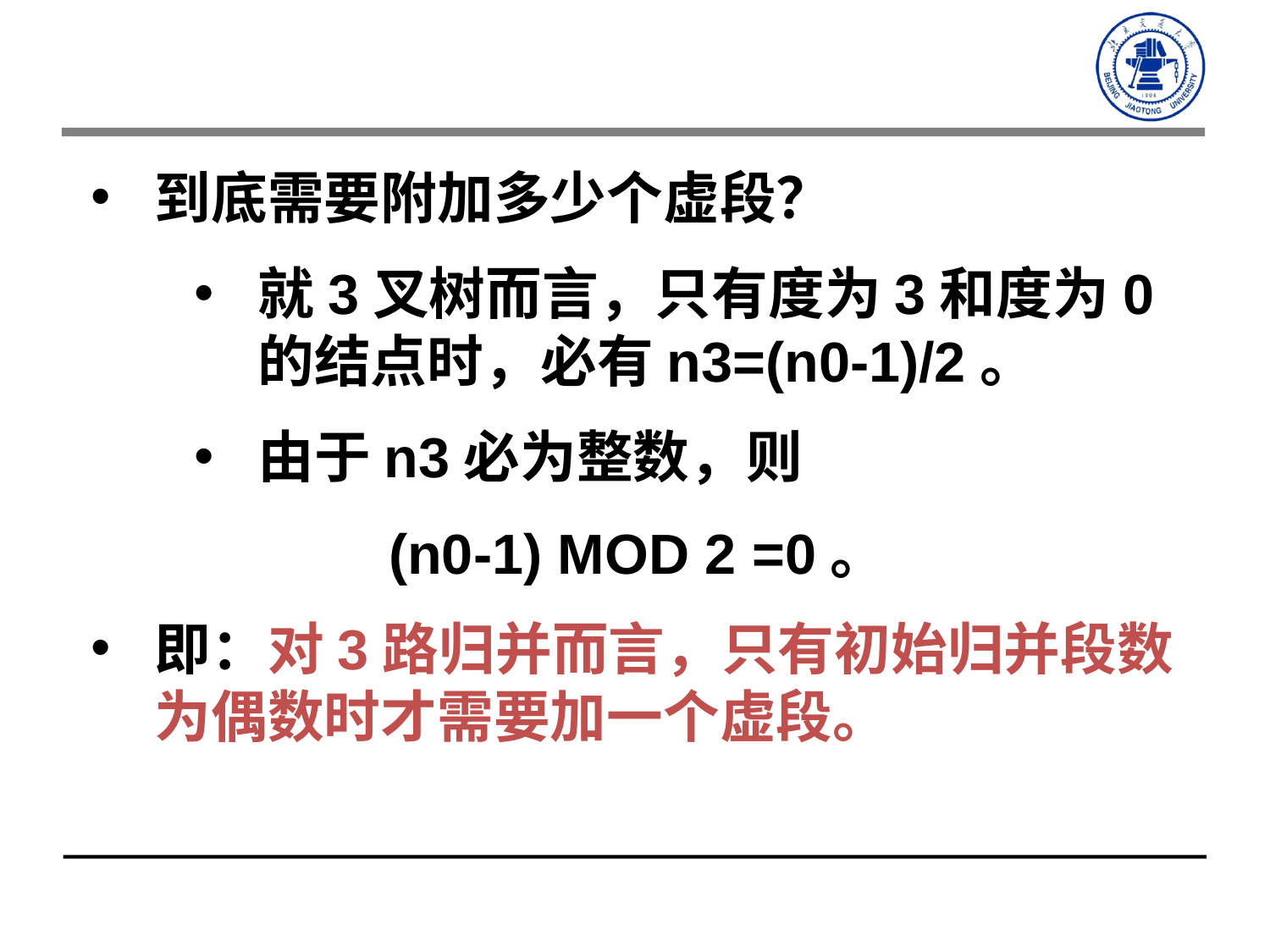

到底需要附加多少个虚段？
就3叉树而言，只有度为3和度为0的结点时，必有n3=(n0-1)/2。
由于n3必为整数，则
                   (n0-1) MOD 2 =0。
即：对3路归并而言，只有初始归并段数为偶数时才需要加一个虚段。